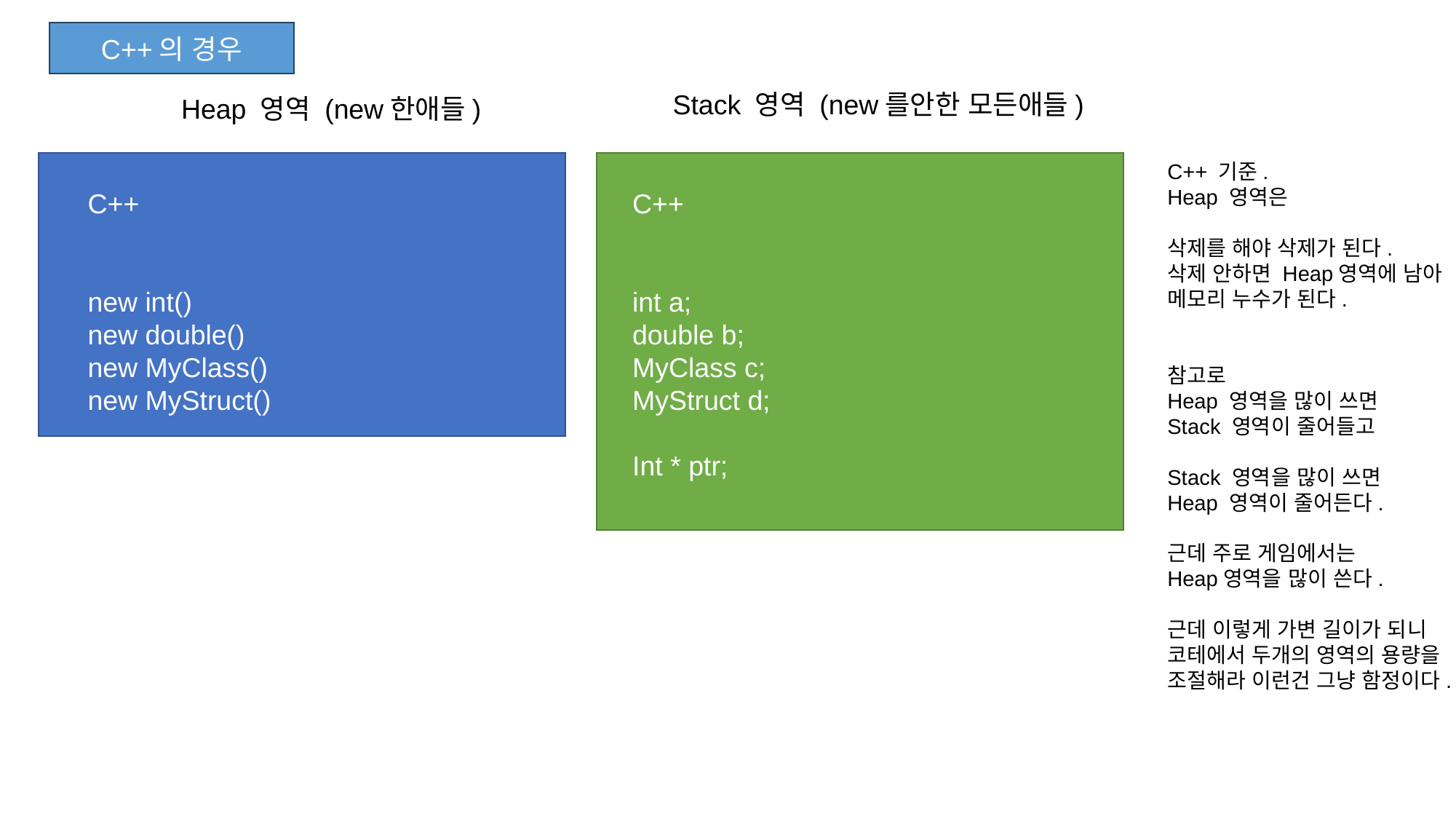

C++의 경우
Stack 영역 (new를안한 모든애들)
Heap 영역 (new한애들)

C++ 기준.
Heap 영역은

삭제를 해야 삭제가 된다.
삭제 안하면 Heap영역에 남아
메모리 누수가 된다.

참고로
Heap 영역을 많이 쓰면
Stack 영역이 줄어들고

Stack 영역을 많이 쓰면
Heap 영역이 줄어든다.

근데 주로 게임에서는
Heap영역을 많이 쓴다.

근데 이렇게 가변 길이가 되니
코테에서 두개의 영역의 용량을
조절해라 이런건 그냥 함정이다.
C++

new int()
new double()
new MyClass()
new MyStruct()

C++

int a;
double b;
MyClass c;
MyStruct d;

Int * ptr;